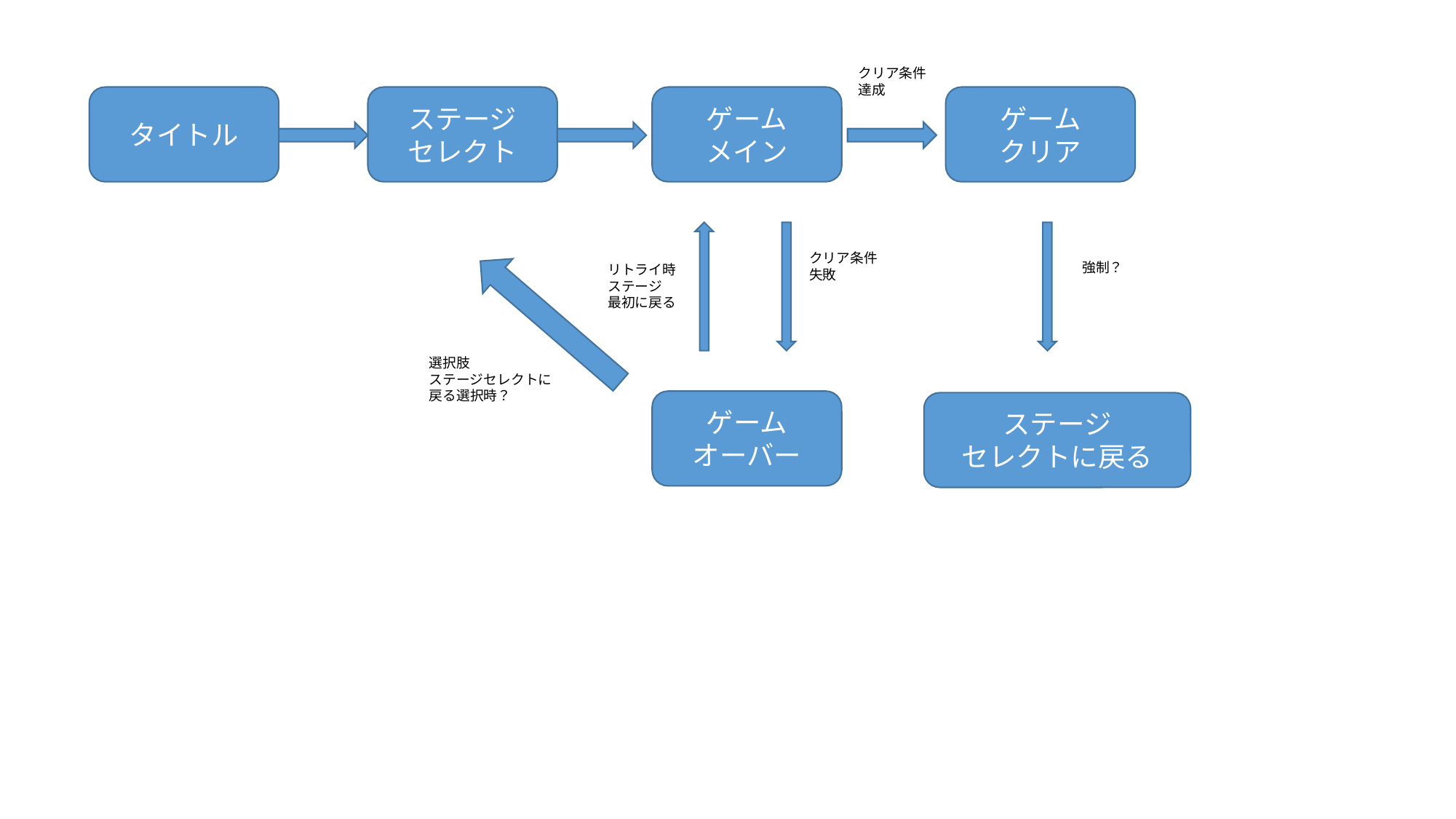

クリア条件達成
ゲーム
メイン
ゲーム
クリア
タイトル
ステージ
セレクト

クリア条件失敗
強制？
リトライ時
ステージ
最初に戻る

選択肢
ステージセレクトに戻る選択時？
ゲーム
オーバー
ステージ
セレクトに戻る